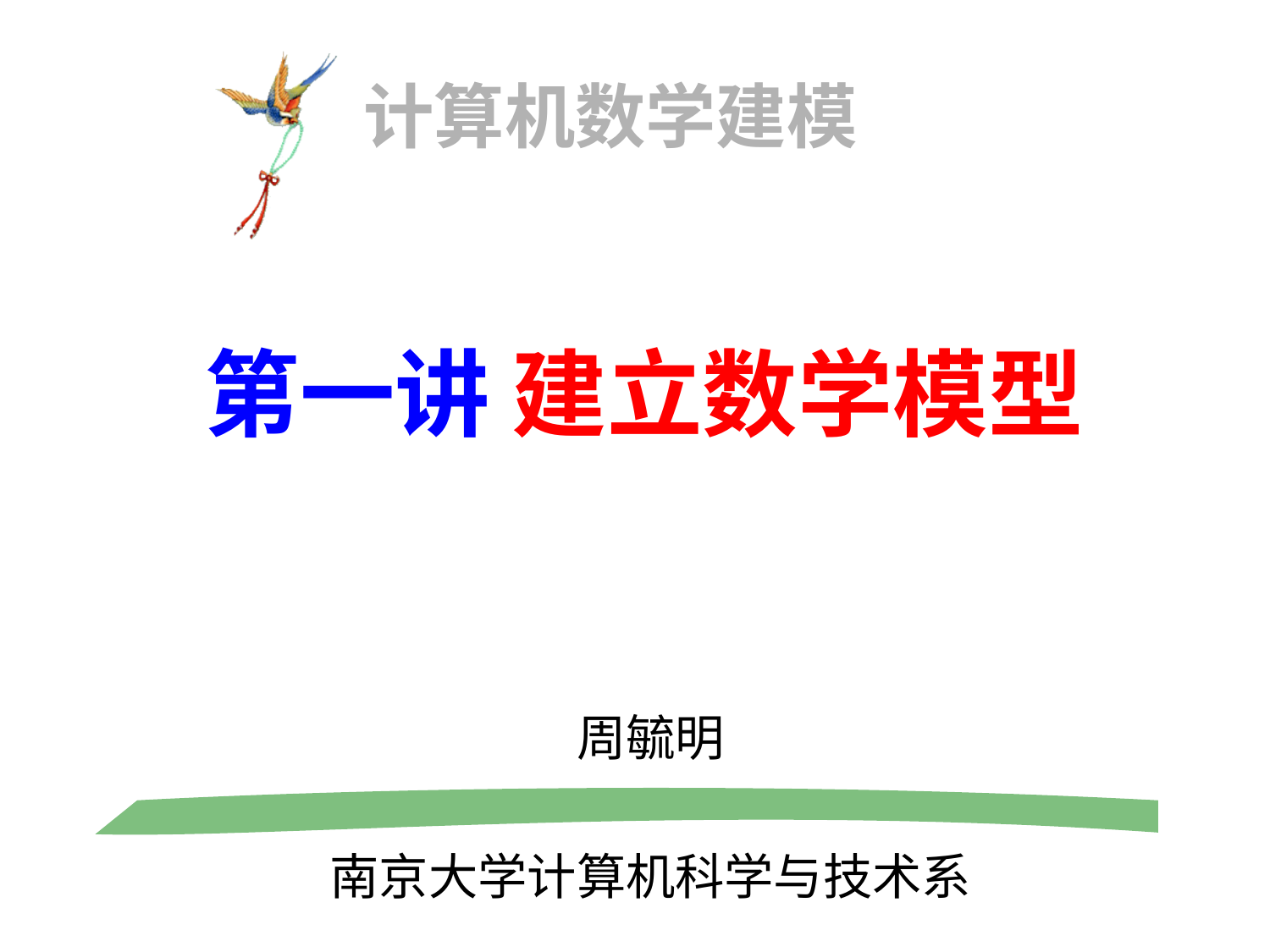

计算机数学建模
第一讲 建立数学模型
周毓明

南京大学计算机科学与技术系